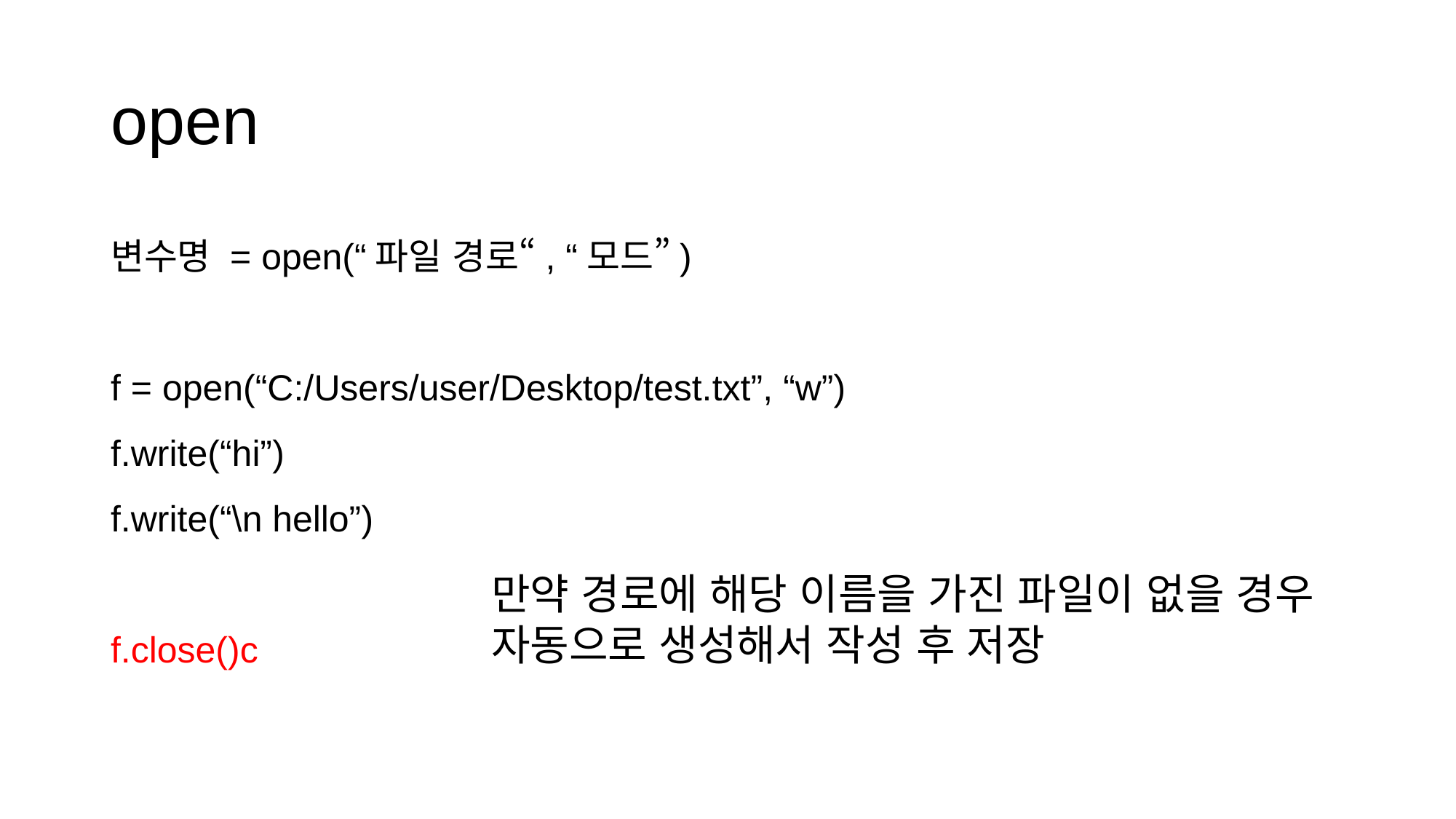

# open
변수명 = open(“파일 경로“, “모드”)

f = open(“C:/Users/user/Desktop/test.txt”, “w”)
f.write(“hi”)
f.write(“\n hello”)

f.close()c
만약 경로에 해당 이름을 가진 파일이 없을 경우 자동으로 생성해서 작성 후 저장